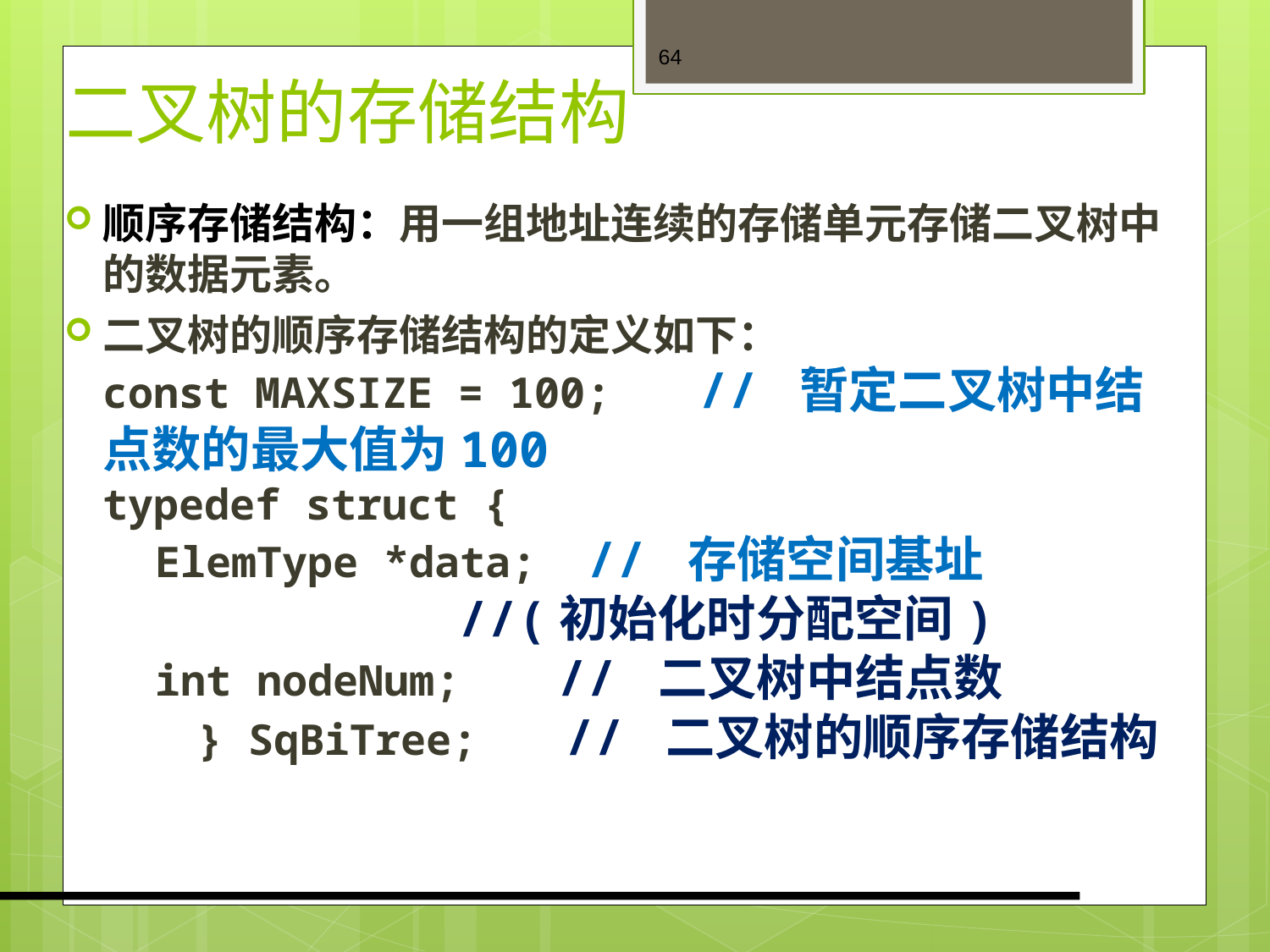

# 二叉树的存储结构
顺序存储结构：用一组地址连续的存储单元存储二叉树中的数据元素。
二叉树的顺序存储结构的定义如下：
const MAXSIZE = 100; 　// 暂定二叉树中结点数的最大值为100
typedef struct {
　ElemType *data;  // 存储空间基址				        //(初始化时分配空间)
　int nodeNum; 　 // 二叉树中结点数
　　} SqBiTree; 　// 二叉树的顺序存储结构
64